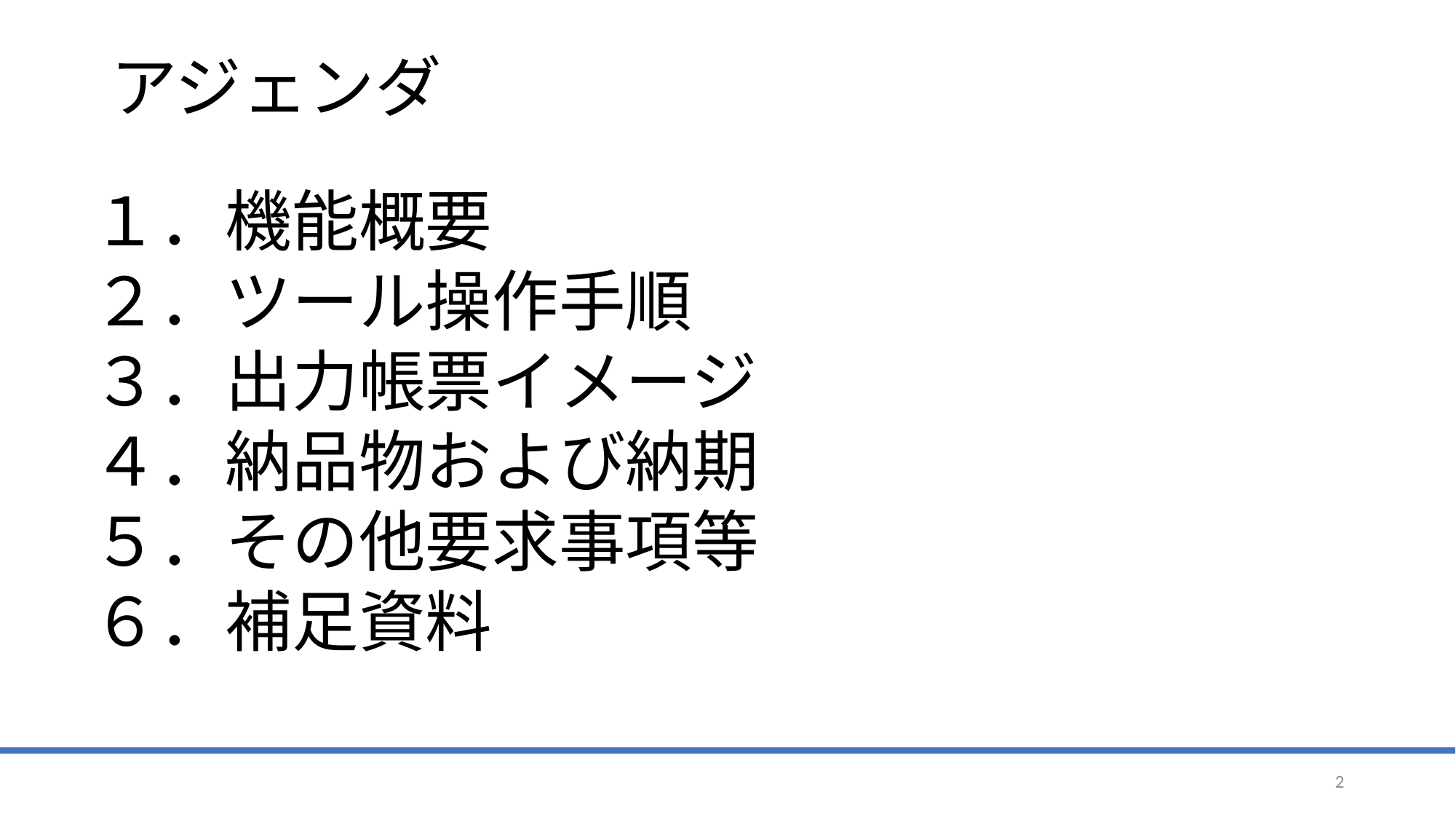

# アジェンダ

１．機能概要
２．ツール操作手順
３．出力帳票イメージ
４．納品物および納期
５．その他要求事項等
６．補足資料

2